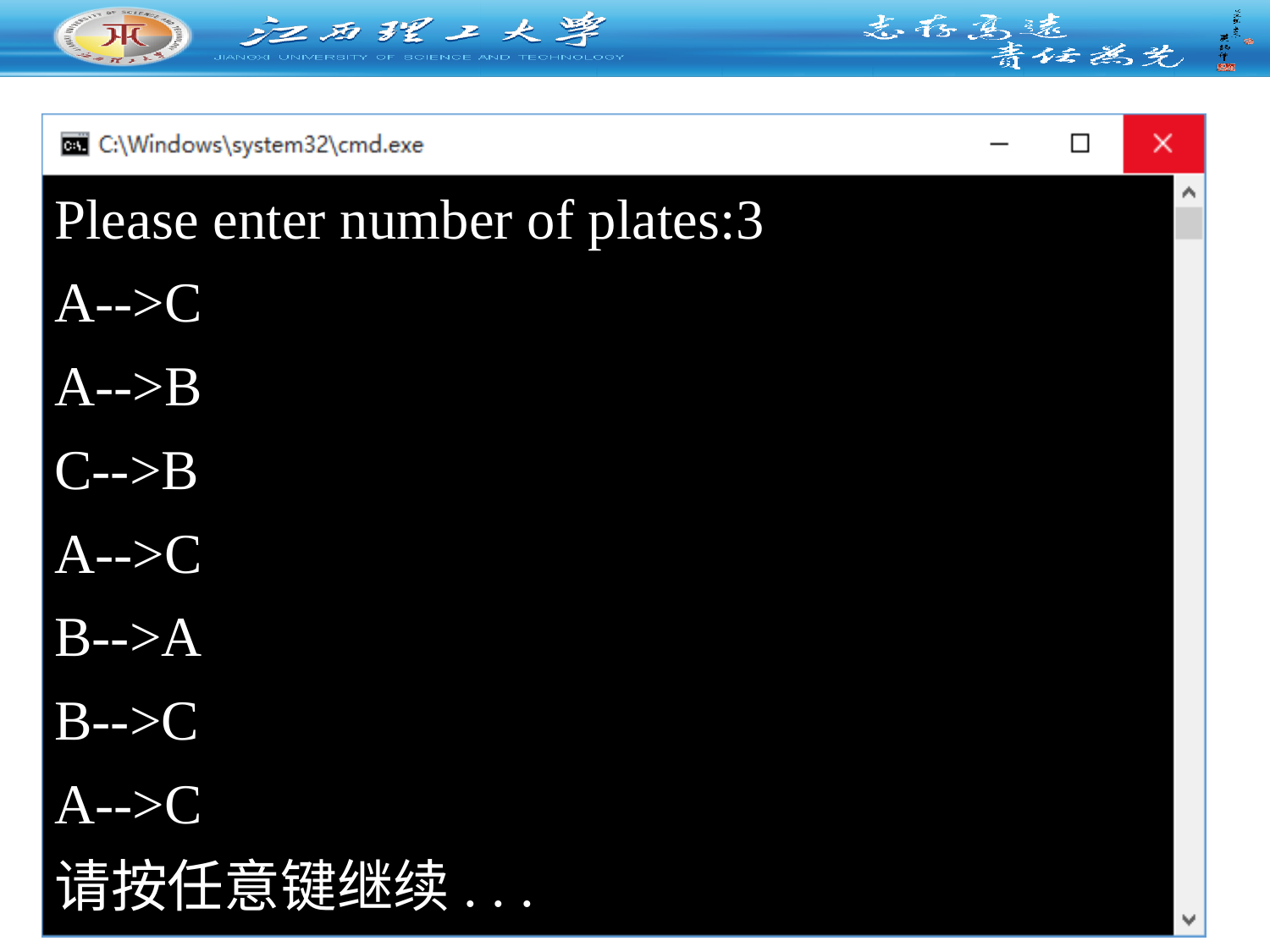

Please enter number of plates:3
A-->C
A-->B
C-->B
A-->C
B-->A
B-->C
A-->C
请按任意键继续. . .